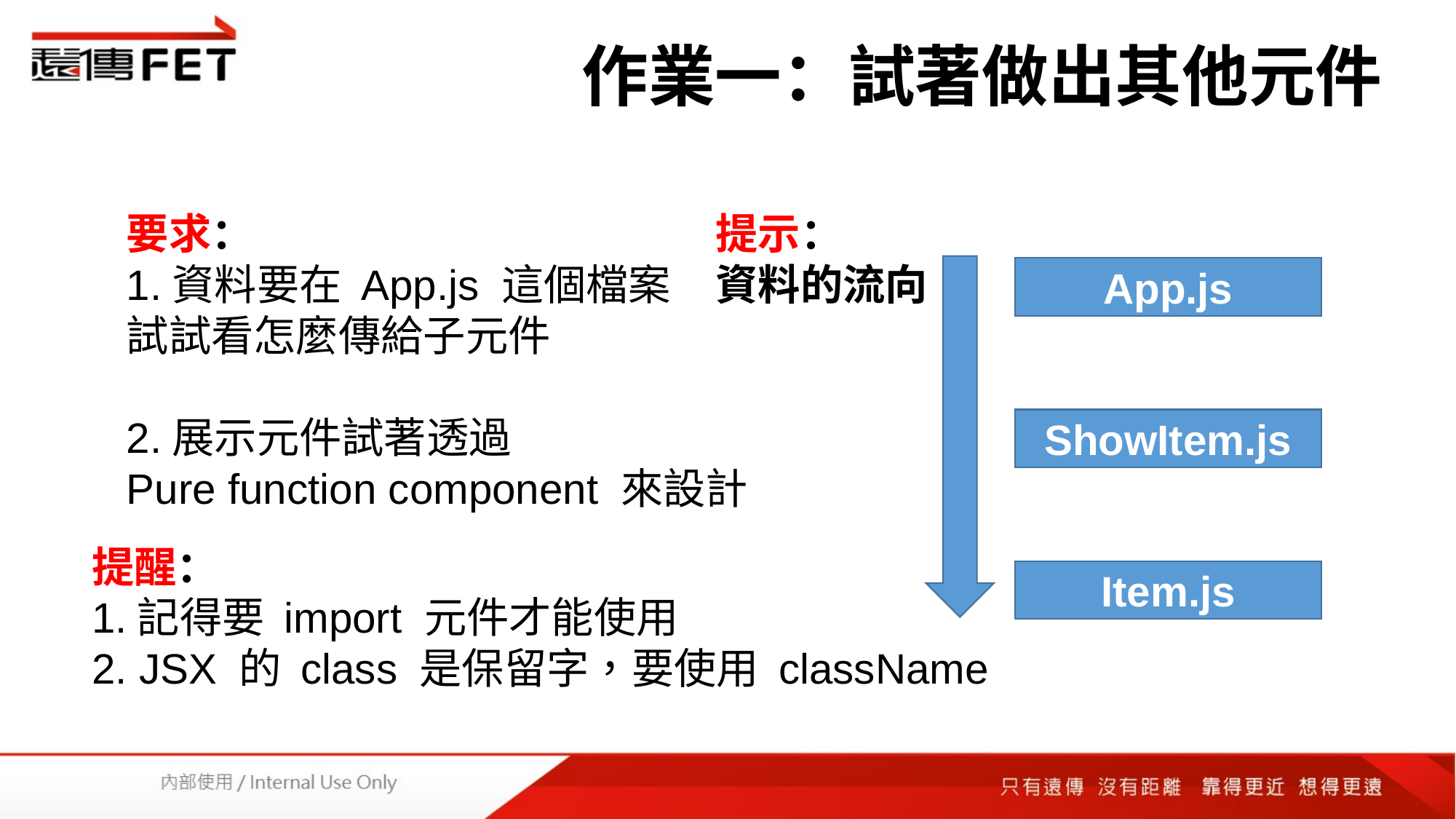

# 作業一：試著做出其他元件
提示：
資料的流向
要求：
1.資料要在 App.js 這個檔案
試試看怎麼傳給子元件

2.展示元件試著透過
Pure function component 來設計

App.js
ShowItem.js
提醒：
1.記得要 import 元件才能使用
2. JSX 的 class 是保留字，要使用 className
Item.js